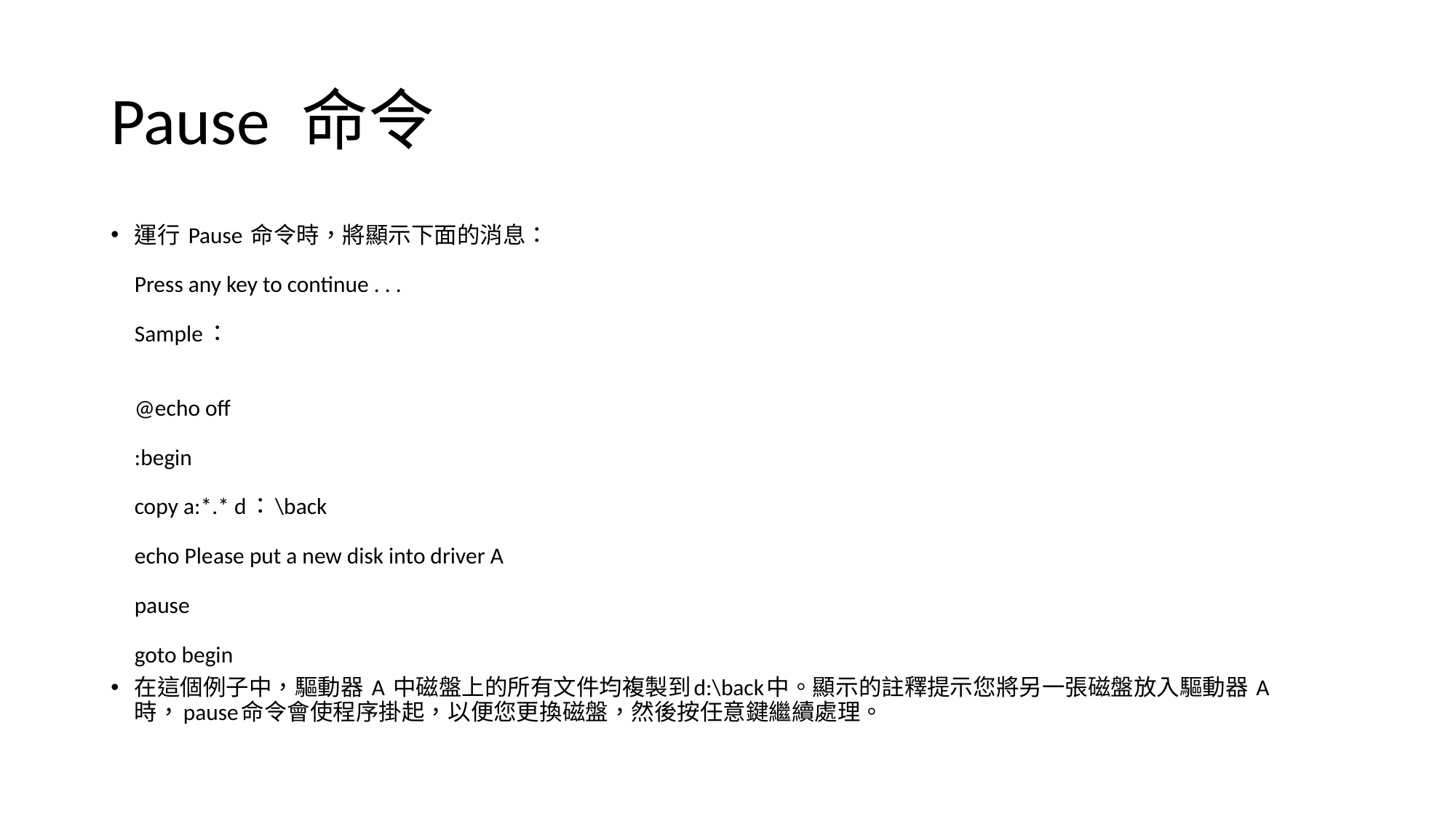

# Pause 命令
運行 Pause 命令時，將顯示下面的消息：
 
Press any key to continue . . .
 
Sample：
 
 
@echo off
 
:begin
 
copy a:*.* d：\back
 
echo Please put a new disk into driver A
 
pause
 
goto begin
在這個例子中，驅動器 A 中磁盤上的所有文件均複製到d:\back中。顯示的註釋提示您將另一張磁盤放入驅動器 A 時，pause命令會使程序掛起，以便您更換磁盤，然後按任意鍵繼續處理。